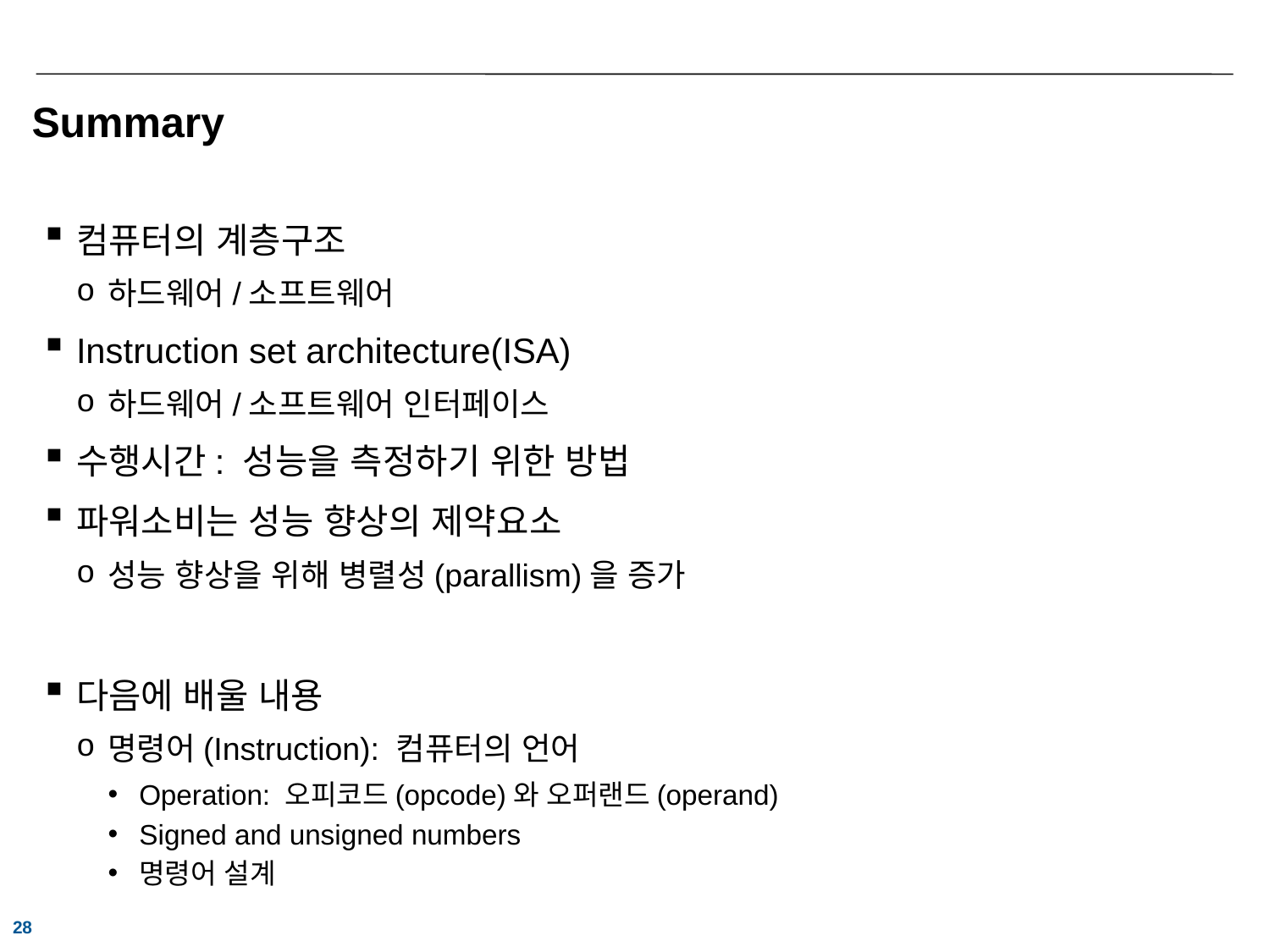

# Summary
컴퓨터의 계층구조
하드웨어/소프트웨어
Instruction set architecture(ISA)
하드웨어/소프트웨어 인터페이스
수행시간: 성능을 측정하기 위한 방법
파워소비는 성능 향상의 제약요소
성능 향상을 위해 병렬성(parallism)을 증가

다음에 배울 내용
명령어(Instruction): 컴퓨터의 언어
Operation: 오피코드(opcode)와 오퍼랜드(operand)
Signed and unsigned numbers
명령어 설계
28